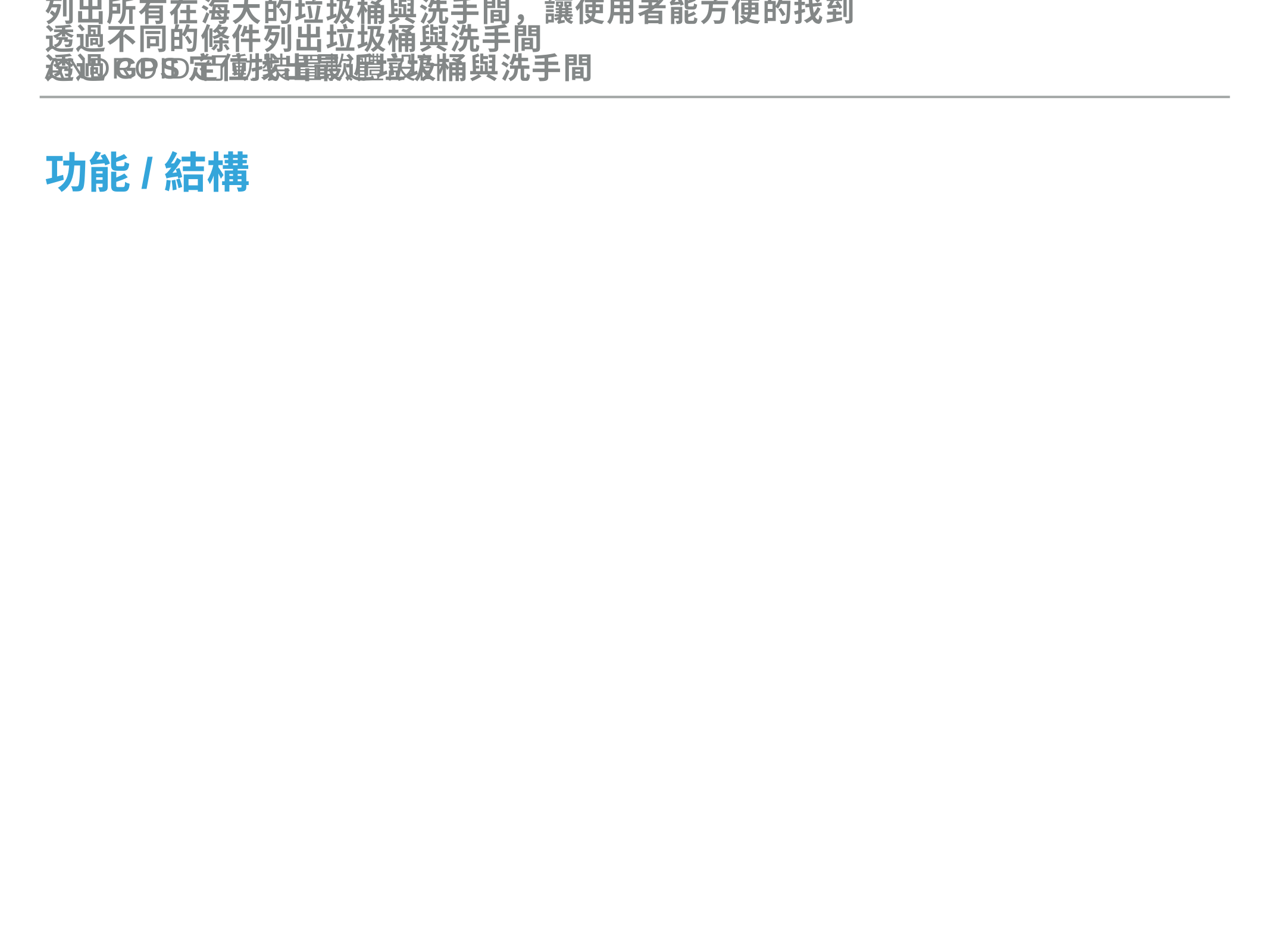

列出所有在海大的垃圾桶與洗手間，讓使用者能方便的找到
透過不同的條件列出垃圾桶與洗手間
透過GPS定位找出最近垃圾桶與洗手間
Android行動裝置軟體設計
4
# 功能/結構